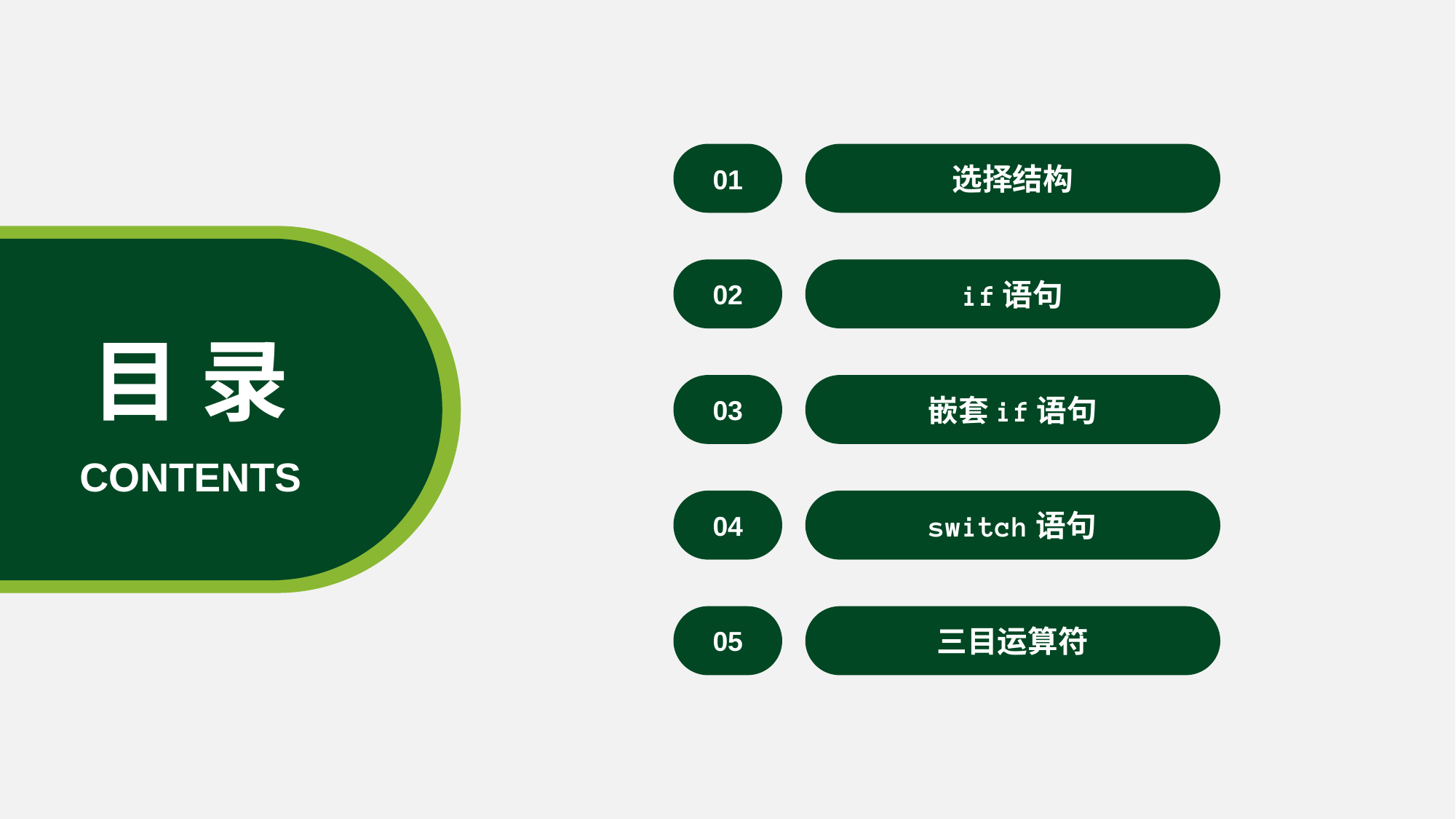

01
选择结构

02
if语句
目 录
03
嵌套if语句
CONTENTS
04
switch语句
05
三目运算符